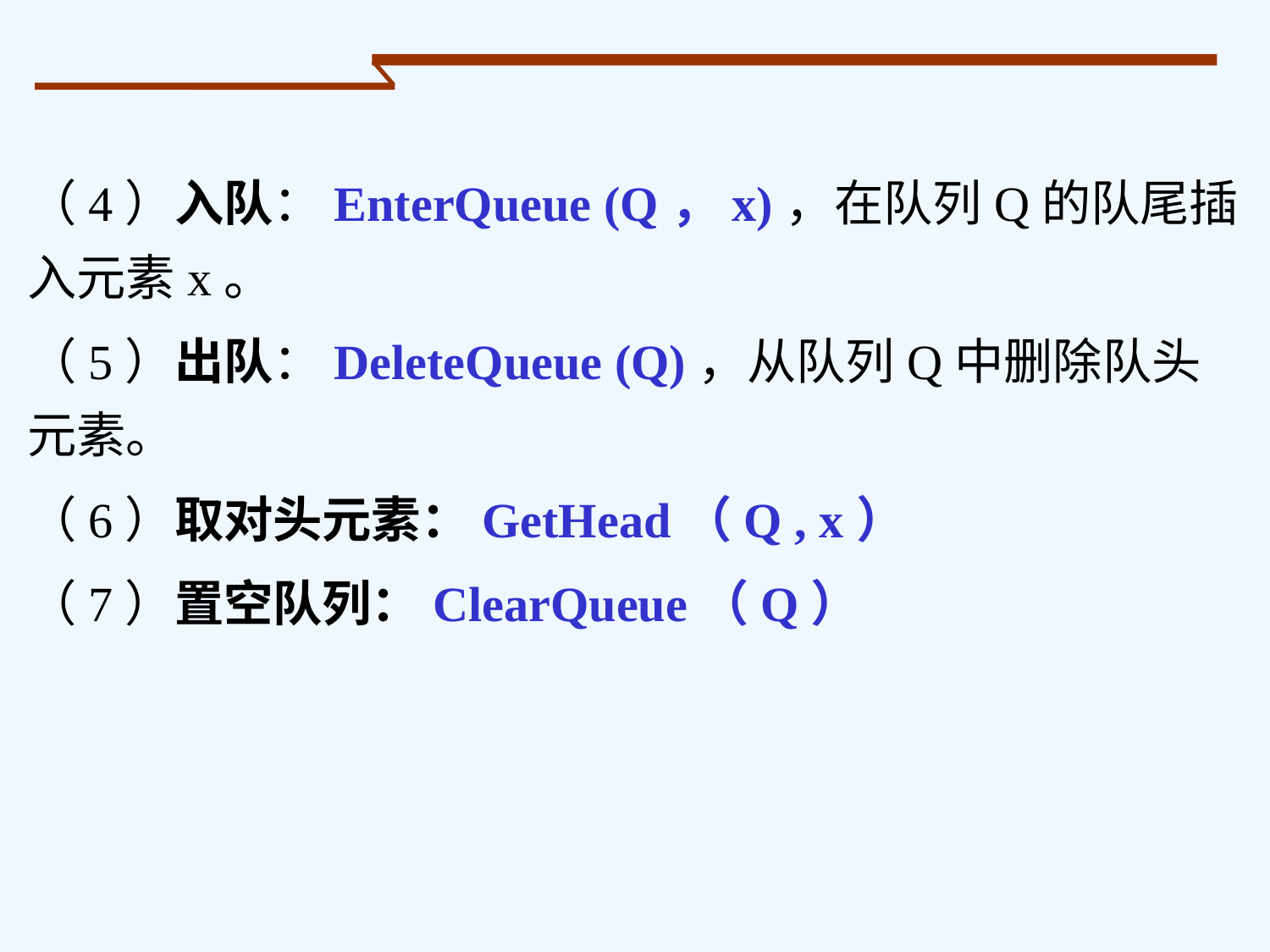

（4）入队：EnterQueue (Q，x)，在队列Q的队尾插入元素x。
（5）出队：DeleteQueue (Q)，从队列Q中删除队头元素。
（6）取对头元素：GetHead（Q , x）
（7）置空队列：ClearQueue（Q）